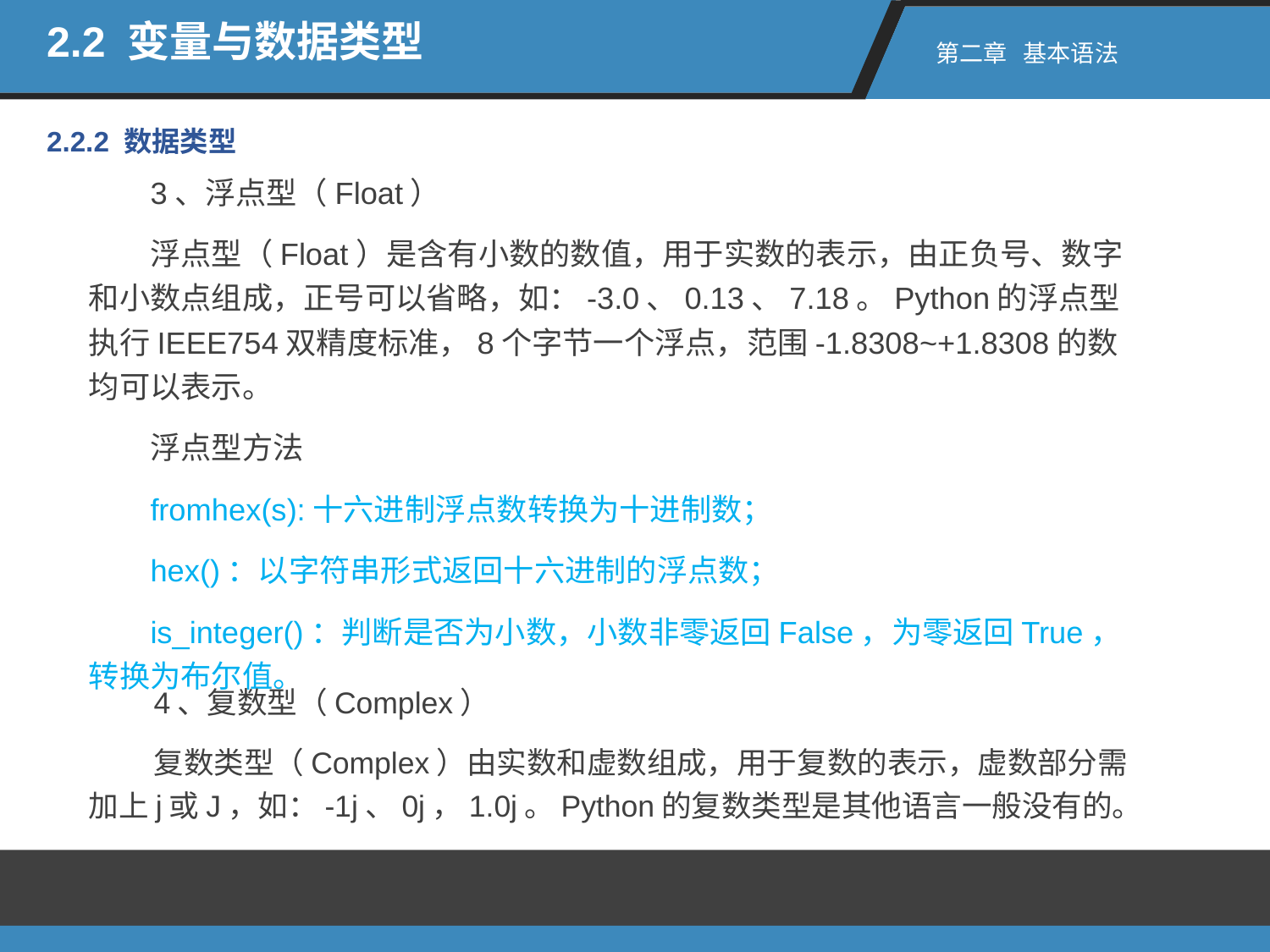

2.2 变量与数据类型
第二章   基本语法
2.2.2 数据类型
3、浮点型（Float）
浮点型（Float）是含有小数的数值，用于实数的表示，由正负号、数字和小数点组成，正号可以省略，如：-3.0、0.13、7.18。Python的浮点型执行IEEE754双精度标准，8个字节一个浮点，范围-1.8308~+1.8308的数均可以表示。
浮点型方法
fromhex(s):十六进制浮点数转换为十进制数；
hex()：以字符串形式返回十六进制的浮点数；
is_integer()：判断是否为小数，小数非零返回False，为零返回True，转换为布尔值。

4、复数型（Complex）
复数类型（Complex）由实数和虚数组成，用于复数的表示，虚数部分需加上j或J，如：-1j、0j，1.0j。Python的复数类型是其他语言一般没有的。